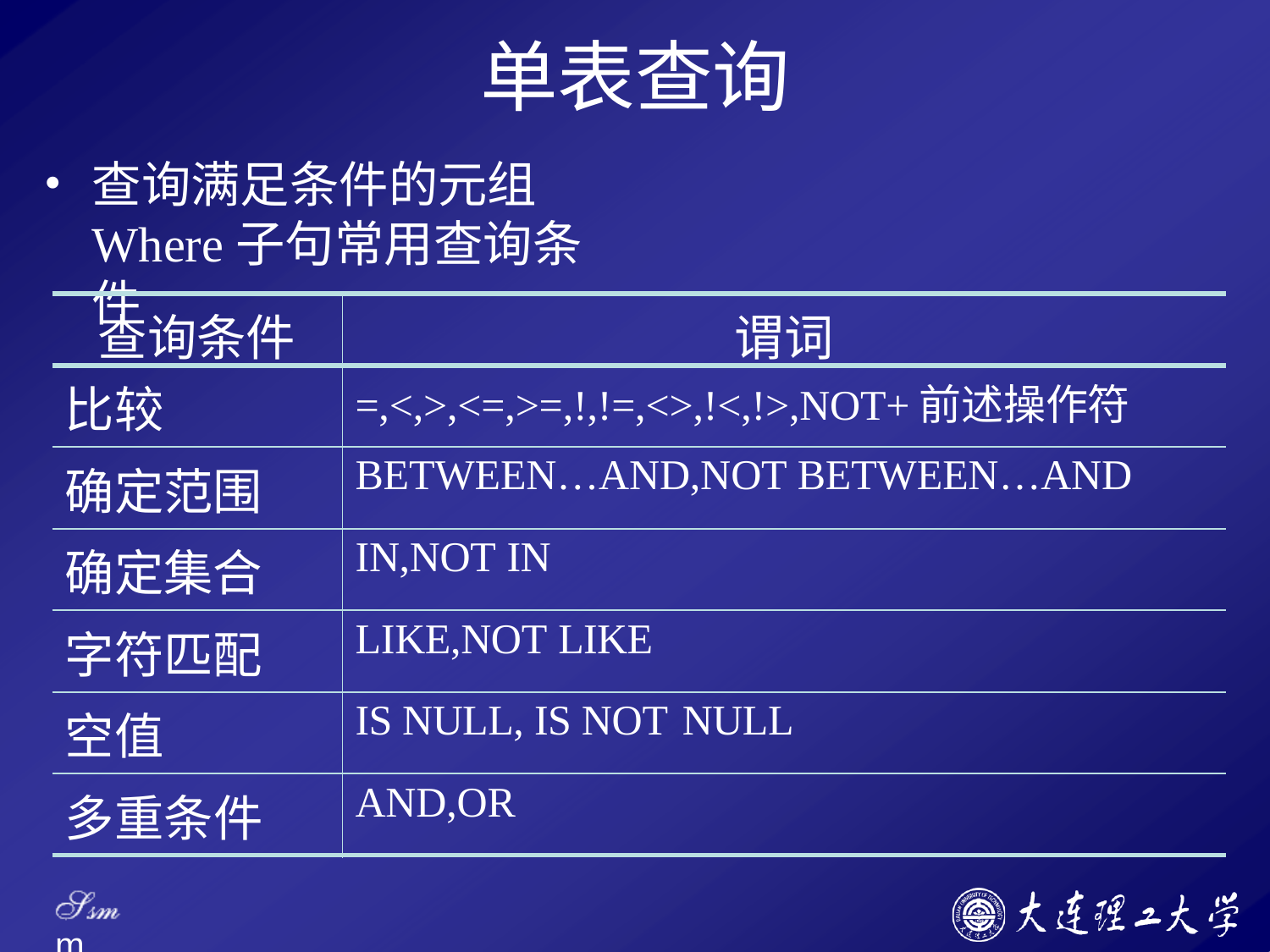

# 单表查询
查询满足条件的元组
Where子句常用查询条件
| 查询条件 | 谓词 |
| --- | --- |
| 比较 | =,<,>,<=,>=,!,!=,<>,!<,!>,NOT+前述操作符 |
| 确定范围 | BETWEEN…AND,NOT BETWEEN…AND |
| 确定集合 | IN,NOT IN |
| 字符匹配 | LIKE,NOT LIKE |
| 空值 | IS NULL, IS NOT NULL |
| 多重条件 | AND,OR |

Ssm